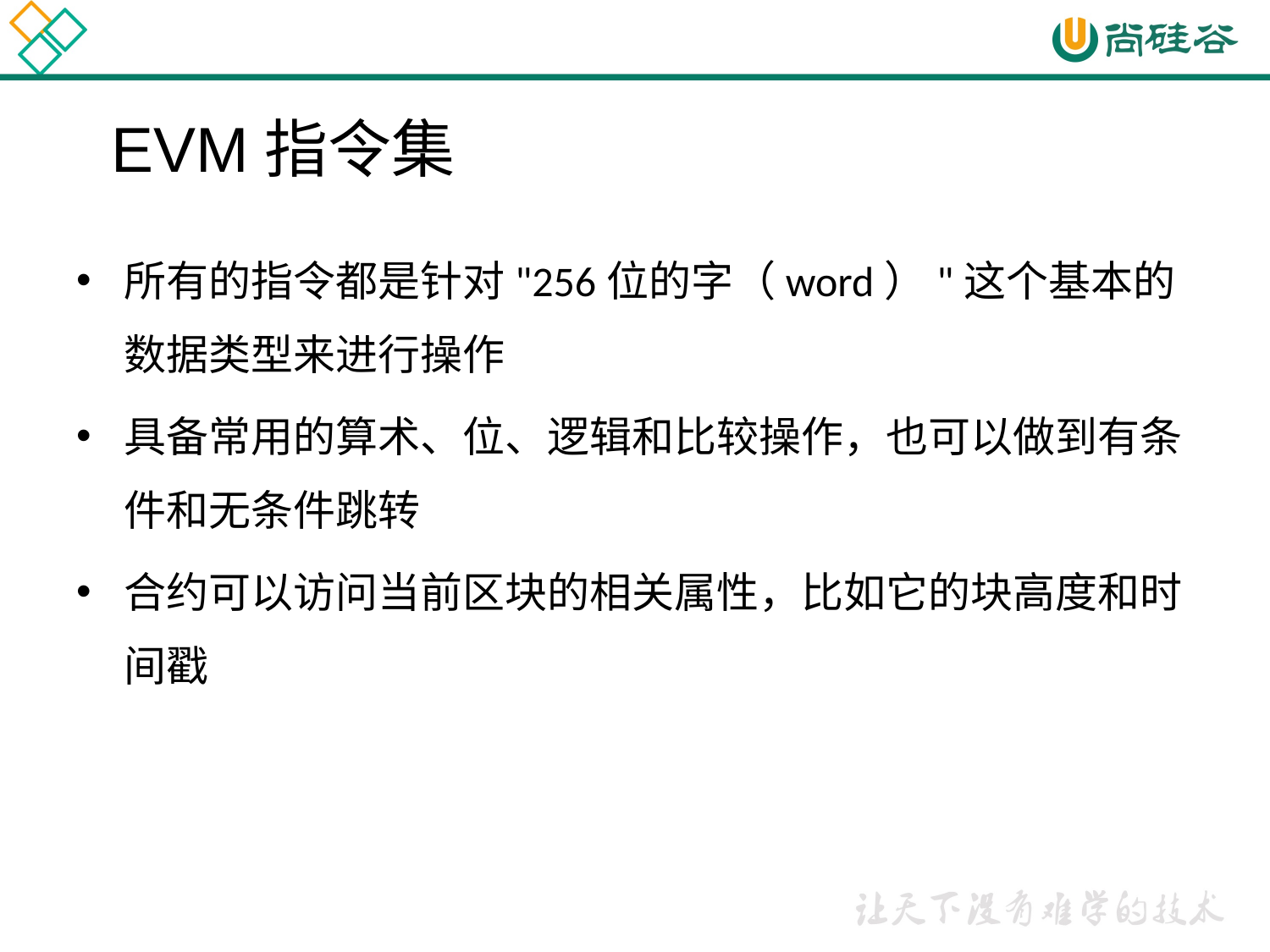

# EVM指令集

所有的指令都是针对"256位的字（word）"这个基本的数据类型来进行操作
具备常用的算术、位、逻辑和比较操作，也可以做到有条件和无条件跳转
合约可以访问当前区块的相关属性，比如它的块高度和时间戳